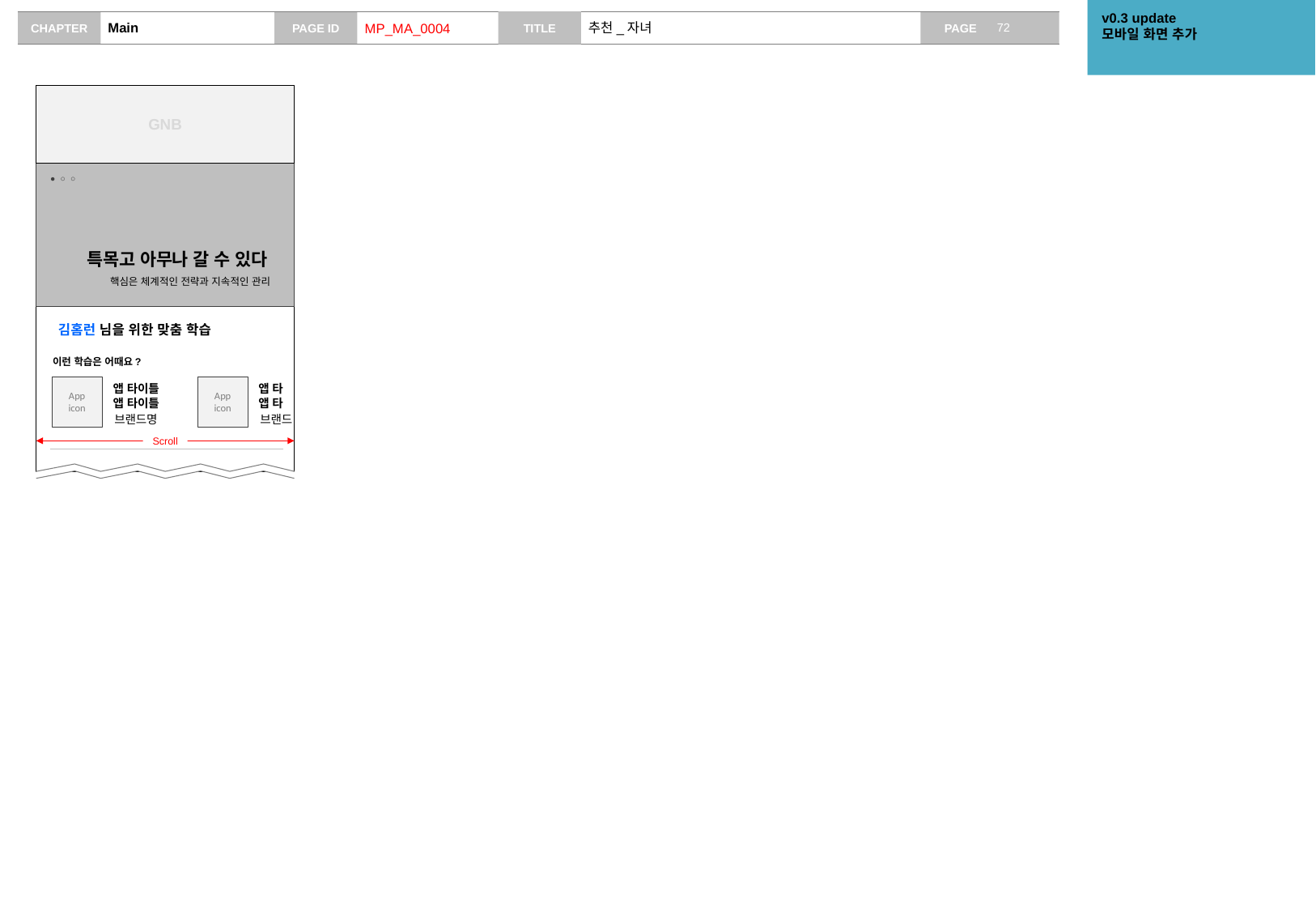

v0.3 update
모바일 화면 추가
# Main
MP_MA_0004
추천_자녀

GNB

●○○
특목고 아무나 갈 수 있다
핵심은 체계적인 전략과 지속적인 관리
김홈런 님을 위한 맞춤 학습

이런 학습은 어때요?
App
icon
앱 타이틀
앱 타이틀
브랜드명
App
icon
앱 타
앱 타
브랜드
Scroll